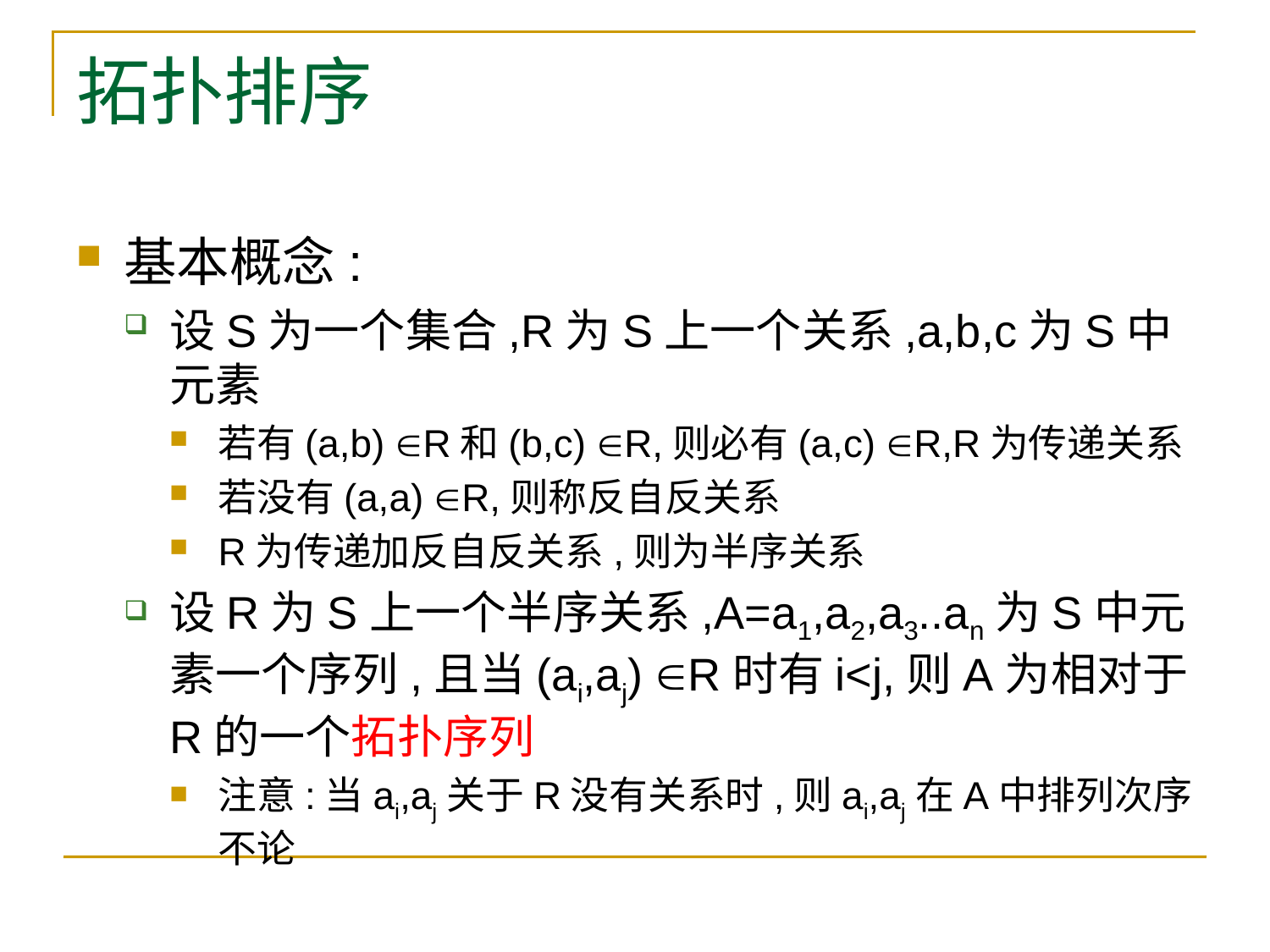

# 拓扑排序
基本概念:
设S为一个集合,R为S上一个关系,a,b,c为S中元素
若有(a,b) ∈R和(b,c) ∈R,则必有(a,c) ∈R,R为传递关系
若没有(a,a) ∈R,则称反自反关系
R为传递加反自反关系,则为半序关系
设R为S上一个半序关系,A=a1,a2,a3..an为S中元素一个序列,且当(ai,aj) ∈R时有i<j,则A为相对于R的一个拓扑序列
注意:当ai,aj关于R没有关系时,则ai,aj在A中排列次序不论